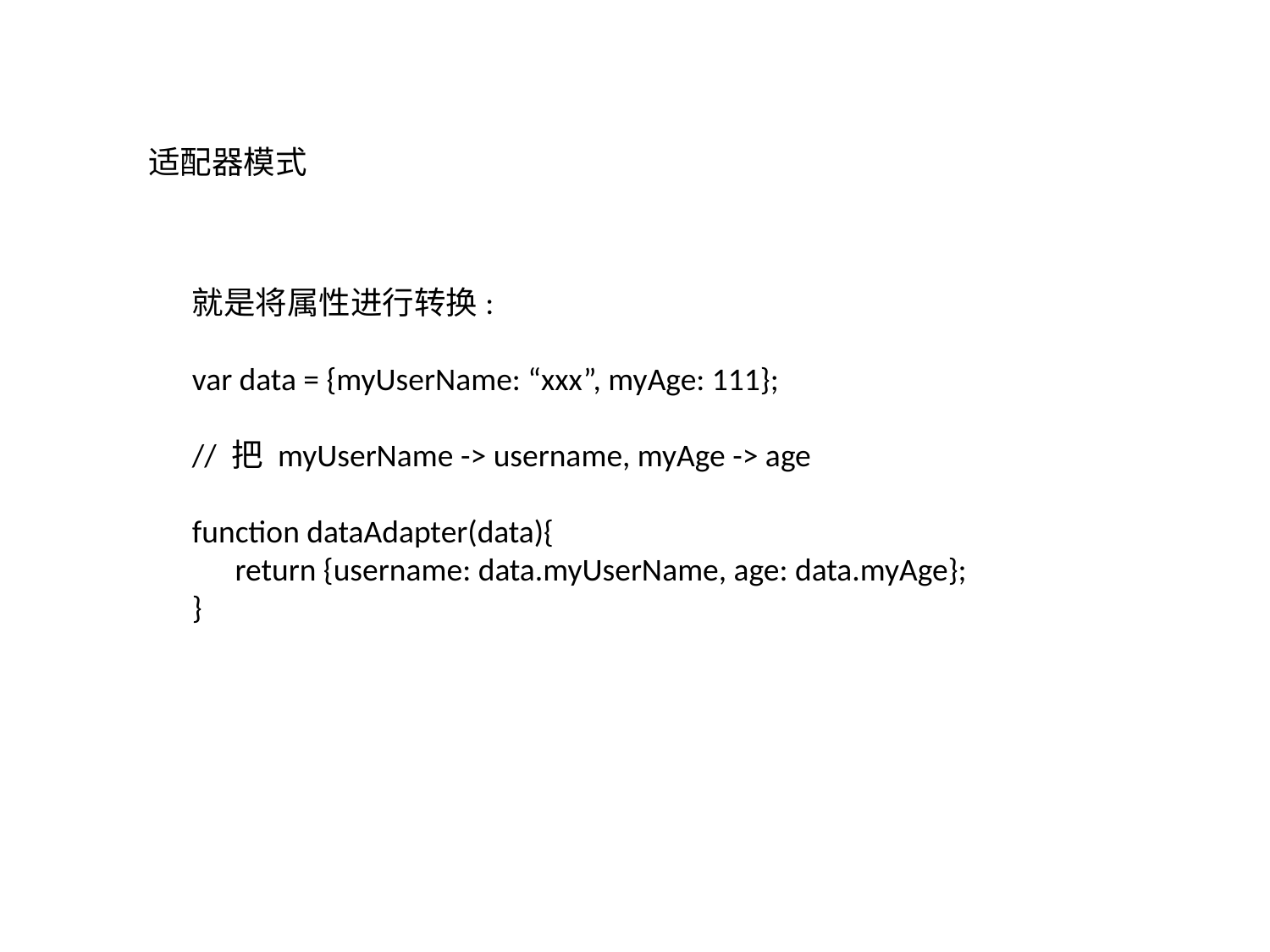

适配器模式
就是将属性进行转换:

var data = {myUserName: “xxx”, myAge: 111};

// 把 myUserName -> username, myAge -> age

function dataAdapter(data){
      return {username: data.myUserName, age: data.myAge};
}